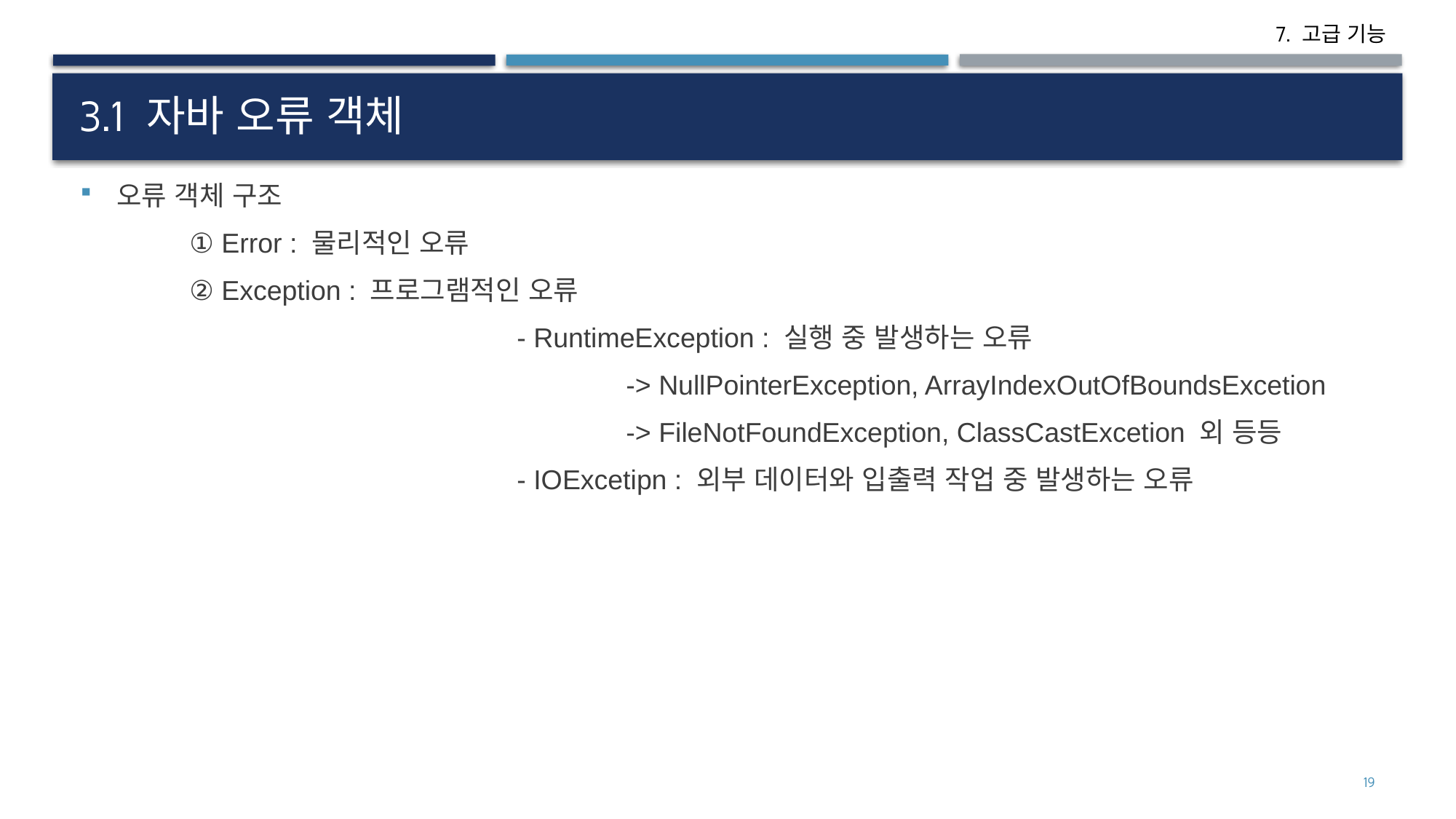

# 3.1 자바 오류 객체
오류 객체 구조
	① Error : 물리적인 오류
	② Exception : 프로그램적인 오류
				- RuntimeException : 실행 중 발생하는 오류
					-> NullPointerException, ArrayIndexOutOfBoundsExcetion
					-> FileNotFoundException, ClassCastExcetion 외 등등
				- IOExcetipn : 외부 데이터와 입출력 작업 중 발생하는 오류
19